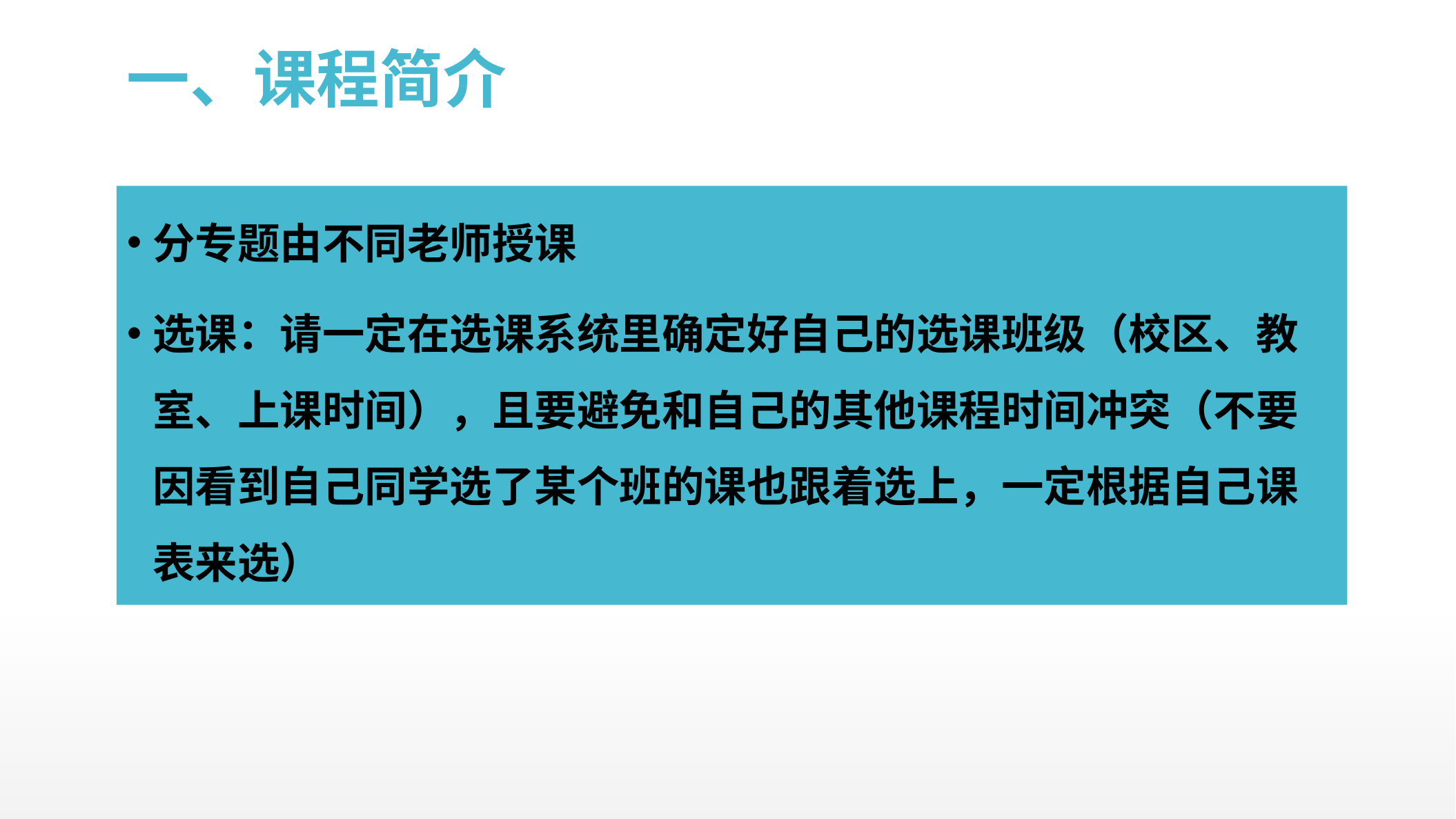

# 一、课程简介
分专题由不同老师授课
选课：请一定在选课系统里确定好自己的选课班级（校区、教室、上课时间），且要避免和自己的其他课程时间冲突（不要因看到自己同学选了某个班的课也跟着选上，一定根据自己课表来选）